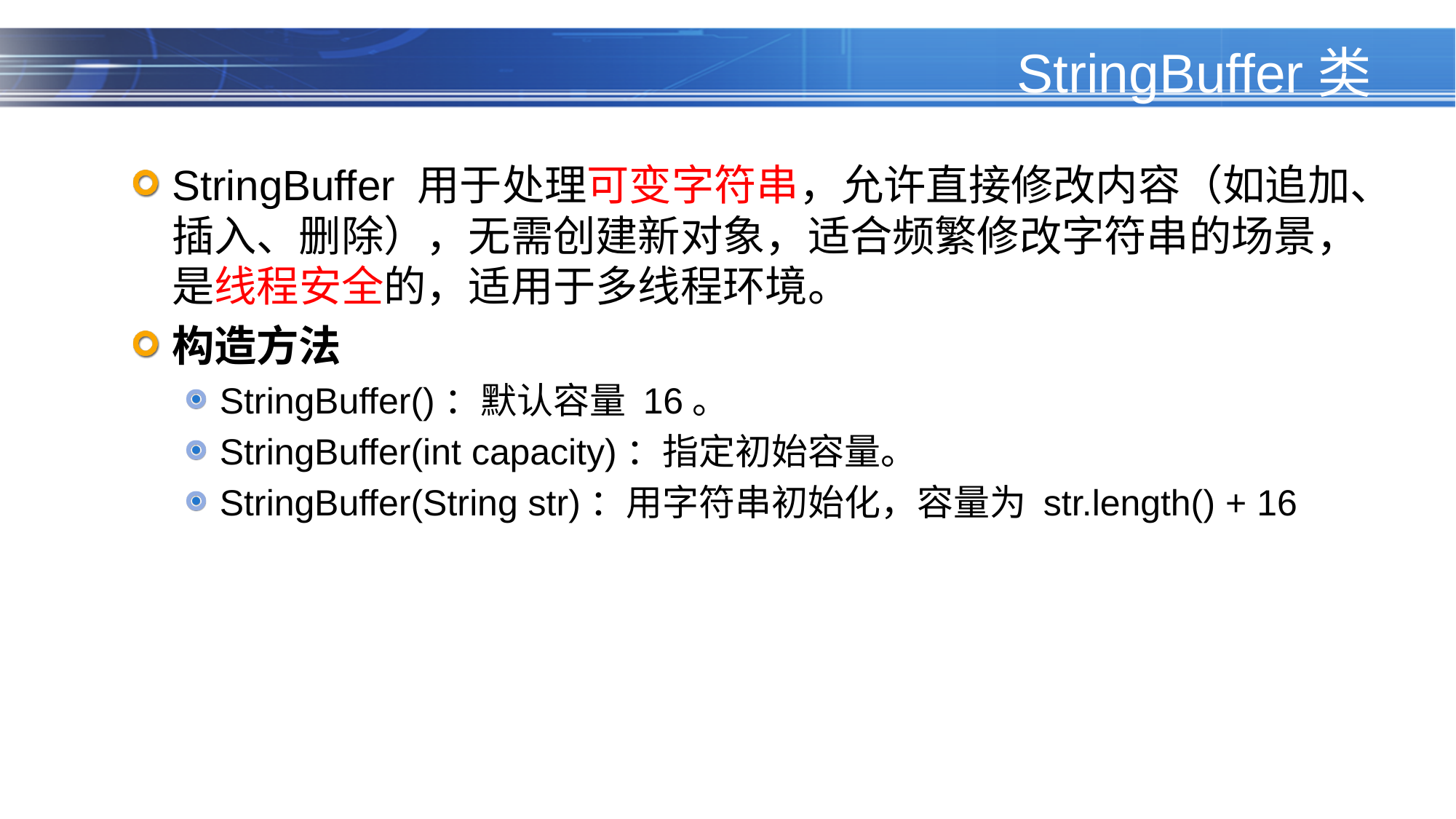

# StringBuffer类
StringBuffer 用于处理可变字符串，允许直接修改内容（如追加、插入、删除），无需创建新对象，适合频繁修改字符串的场景，是线程安全的，适用于多线程环境。
构造方法‌
StringBuffer()：默认容量 16。
StringBuffer(int capacity)：指定初始容量。
StringBuffer(String str)：用字符串初始化，容量为 str.length() + 16